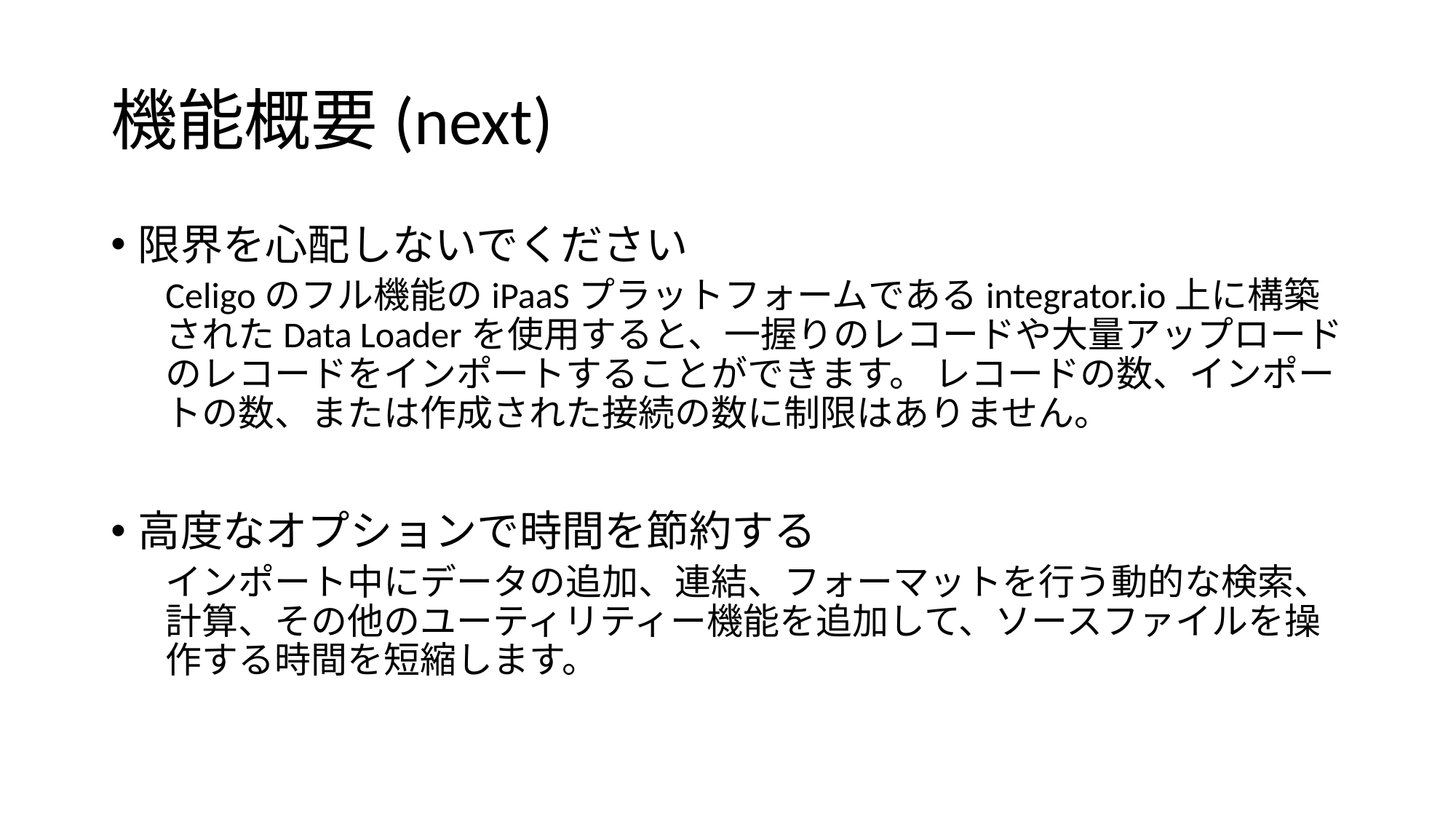

# 機能概要(next)
限界を心配しないでください
Celigoのフル機能のiPaaSプラットフォームであるintegrator.io上に構築されたData Loaderを使用すると、一握りのレコードや大量アップロードのレコードをインポートすることができます。 レコードの数、インポートの数、または作成された接続の数に制限はありません。

高度なオプションで時間を節約する
インポート中にデータの追加、連結、フォーマットを行う動的な検索、計算、その他のユーティリティー機能を追加して、ソースファイルを操作する時間を短縮します。